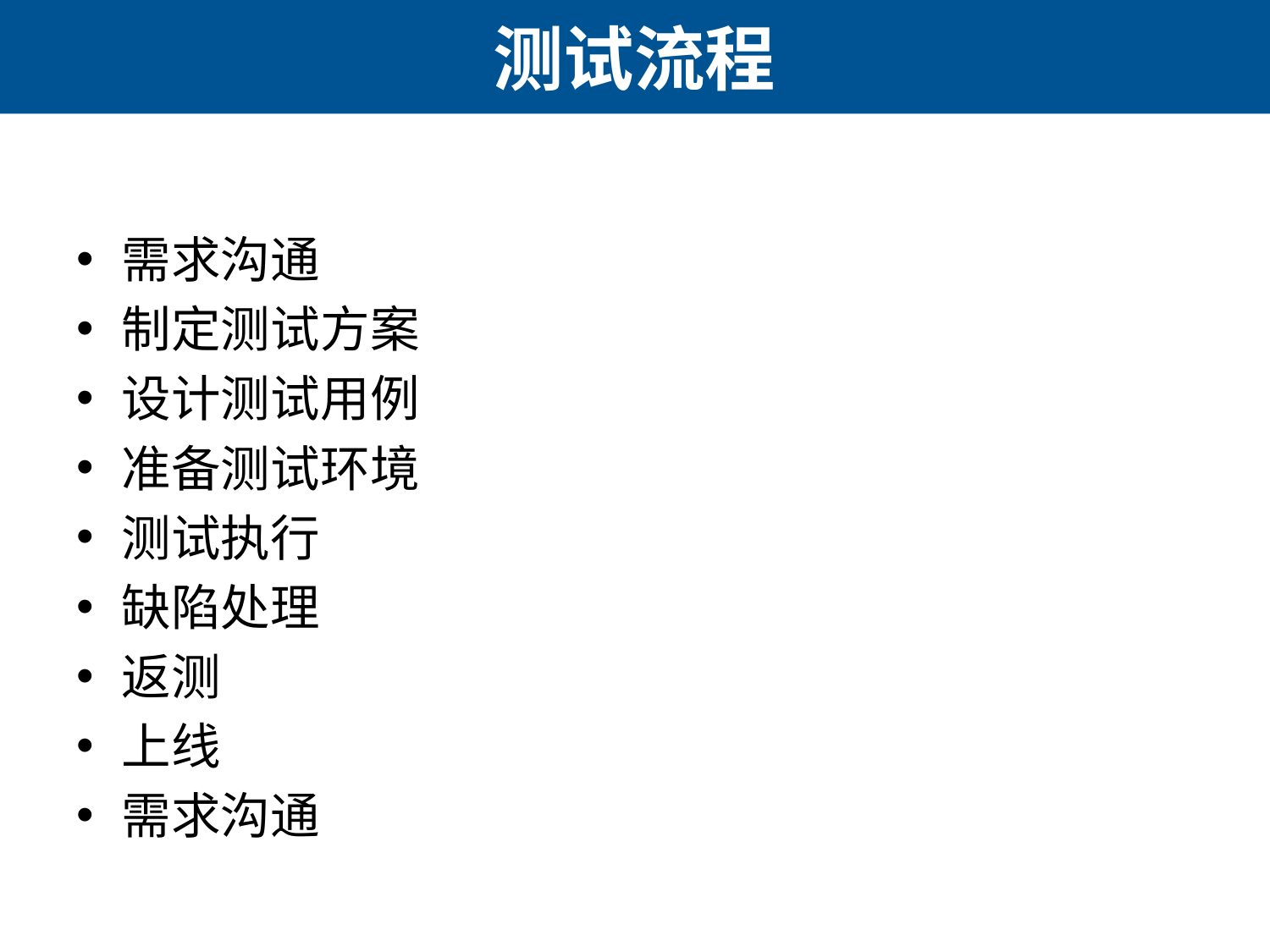

# 测试流程
需求沟通
制定测试方案
设计测试用例
准备测试环境
测试执行
缺陷处理
返测
上线
需求沟通